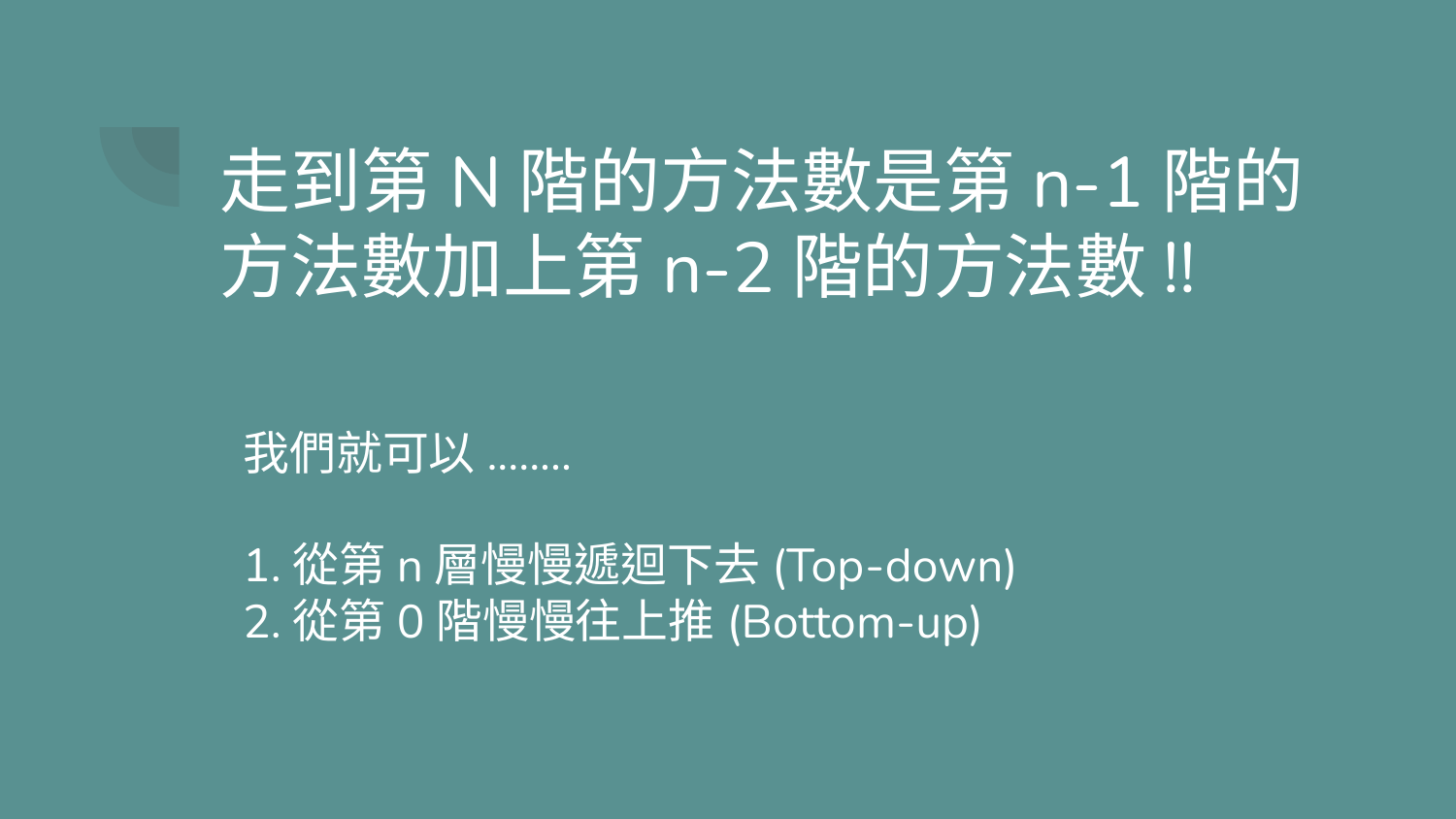

走到第N階的方法數是第n-1階的方法數加上第n-2階的方法數!!

我們就可以........

1.從第n層慢慢遞迴下去(Top-down)
2.從第0階慢慢往上推(Bottom-up)